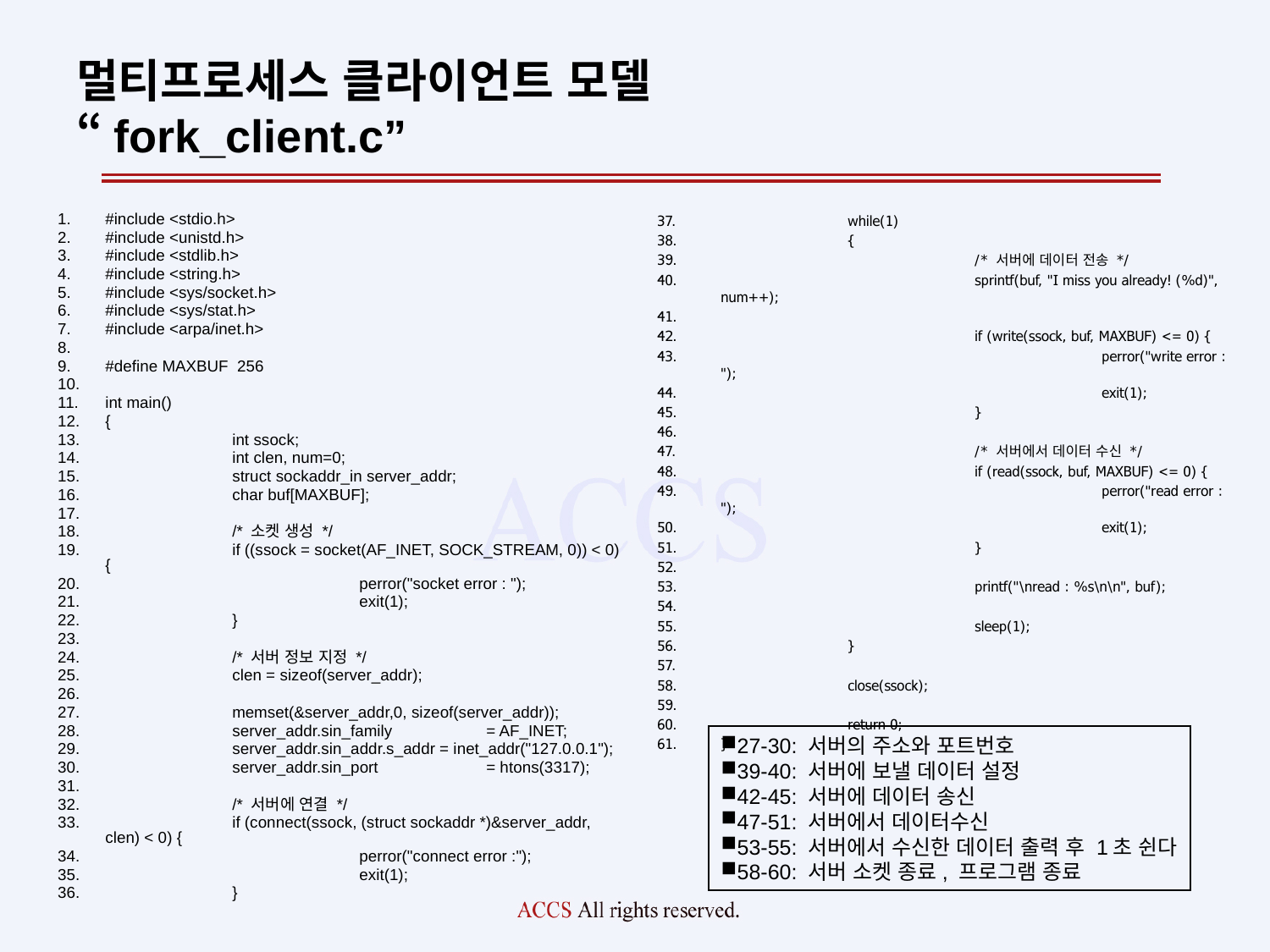

# 멀티프로세스 클라이언트 모델 “fork_client.c”
#include <stdio.h>
#include <unistd.h>
#include <stdlib.h>
#include <string.h>
#include <sys/socket.h>
#include <sys/stat.h>
#include <arpa/inet.h>

#define MAXBUF  256

int main()
{
	int ssock;
	int clen, num=0;
	struct sockaddr_in server_addr;
	char buf[MAXBUF];

	/* 소켓 생성 */
	if ((ssock = socket(AF_INET, SOCK_STREAM, 0)) < 0) {
		perror("socket error : ");
		exit(1);
	}

	/* 서버 정보 지정 */
	clen = sizeof(server_addr);

	memset(&server_addr,0, sizeof(server_addr));
	server_addr.sin_family 	= AF_INET;
	server_addr.sin_addr.s_addr = inet_addr("127.0.0.1");
	server_addr.sin_port 	= htons(3317);

	/* 서버에 연결 */
	if (connect(ssock, (struct sockaddr *)&server_addr, clen) < 0) {
		perror("connect error :");
		exit(1);
	}
	while(1)
	{
		/* 서버에 데이터 전송 */
		sprintf(buf, "I miss you already! (%d)", num++);

		if (write(ssock, buf, MAXBUF) <= 0) {
			perror("write error : ");
			exit(1);
		}

		/* 서버에서 데이터 수신 */
		if (read(ssock, buf, MAXBUF) <= 0) {
			perror("read error : ");
			exit(1);
		}

		printf("\nread : %s\n\n", buf);

		sleep(1);
	}

	close(ssock);

	return 0;
}

27-30: 서버의 주소와 포트번호
39-40: 서버에 보낼 데이터 설정
42-45: 서버에 데이터 송신
47-51: 서버에서 데이터수신
53-55: 서버에서 수신한 데이터 출력 후 1초 쉰다
58-60: 서버 소켓 종료, 프로그램 종료